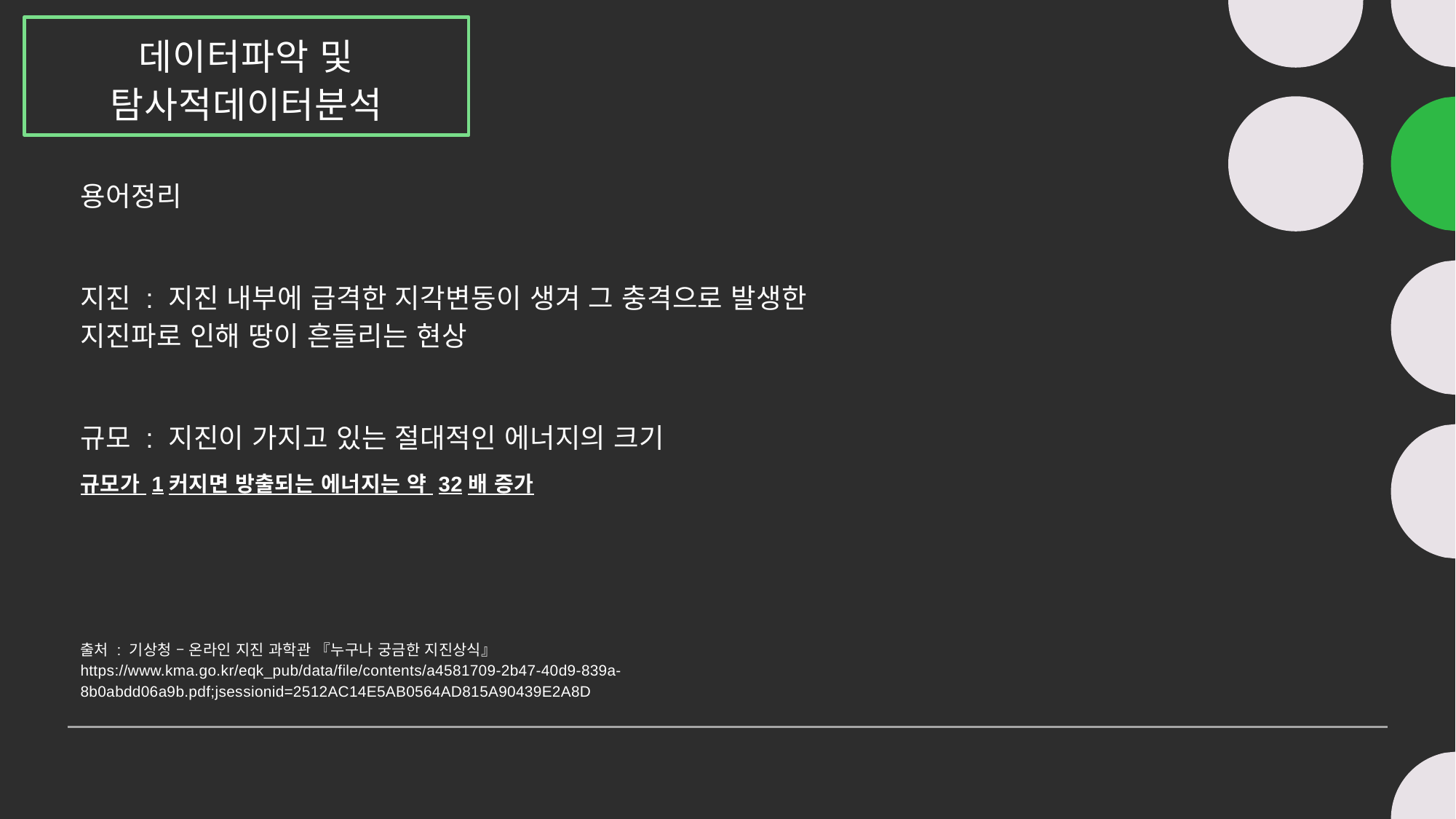

# 데이터파악 및 탐사적데이터분석
용어정리

지진 : 지진 내부에 급격한 지각변동이 생겨 그 충격으로 발생한 지진파로 인해 땅이 흔들리는 현상

규모 : 지진이 가지고 있는 절대적인 에너지의 크기
규모가 1커지면 방출되는 에너지는 약 32배 증가

출처 : 기상청 – 온라인 지진 과학관 『누구나 궁금한 지진상식』 https://www.kma.go.kr/eqk_pub/data/file/contents/a4581709-2b47-40d9-839a-8b0abdd06a9b.pdf;jsessionid=2512AC14E5AB0564AD815A90439E2A8D